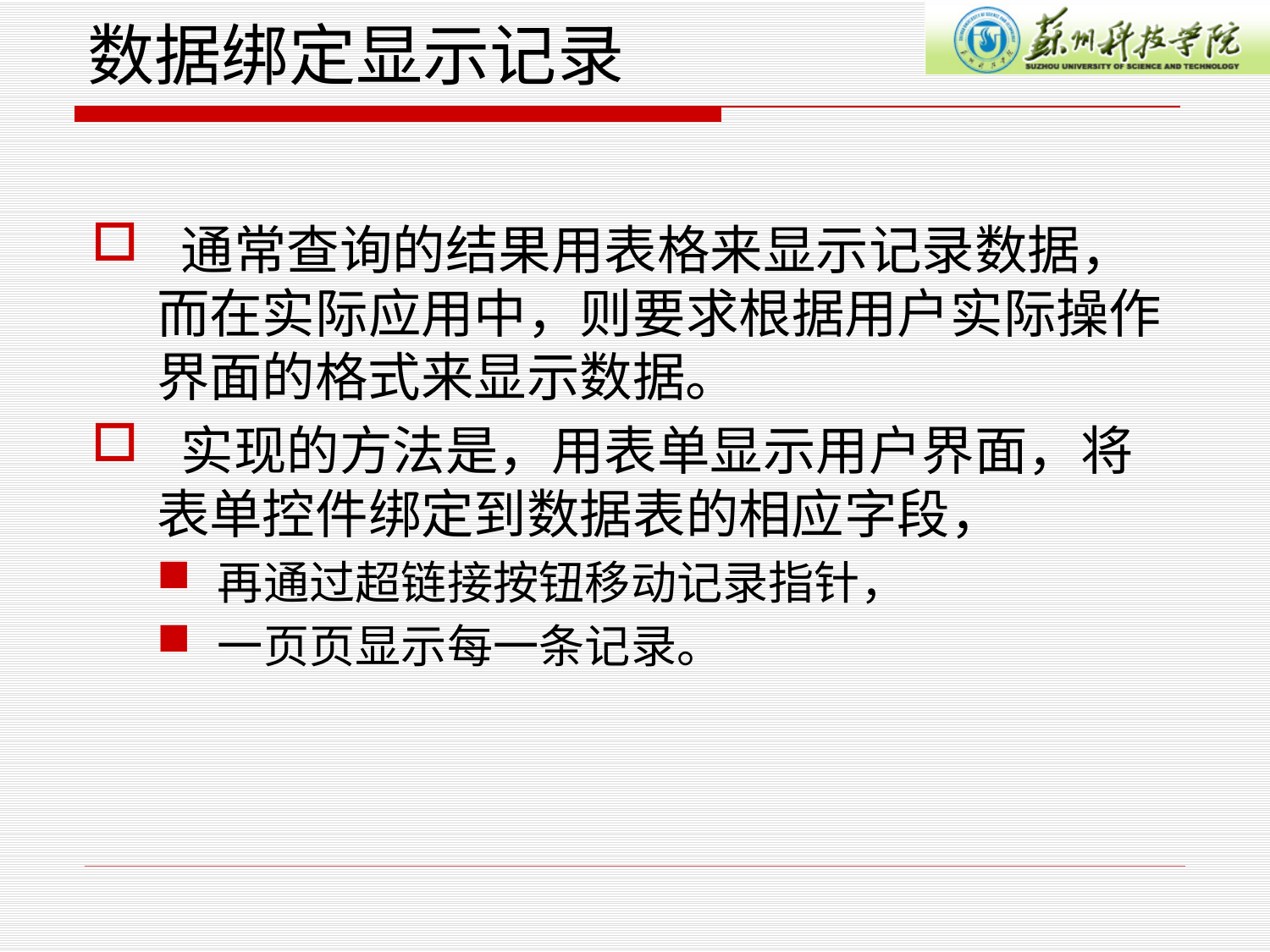

# 数据绑定显示记录

 通常查询的结果用表格来显示记录数据，而在实际应用中，则要求根据用户实际操作界面的格式来显示数据。
 实现的方法是，用表单显示用户界面，将表单控件绑定到数据表的相应字段，
再通过超链接按钮移动记录指针，
一页页显示每一条记录。